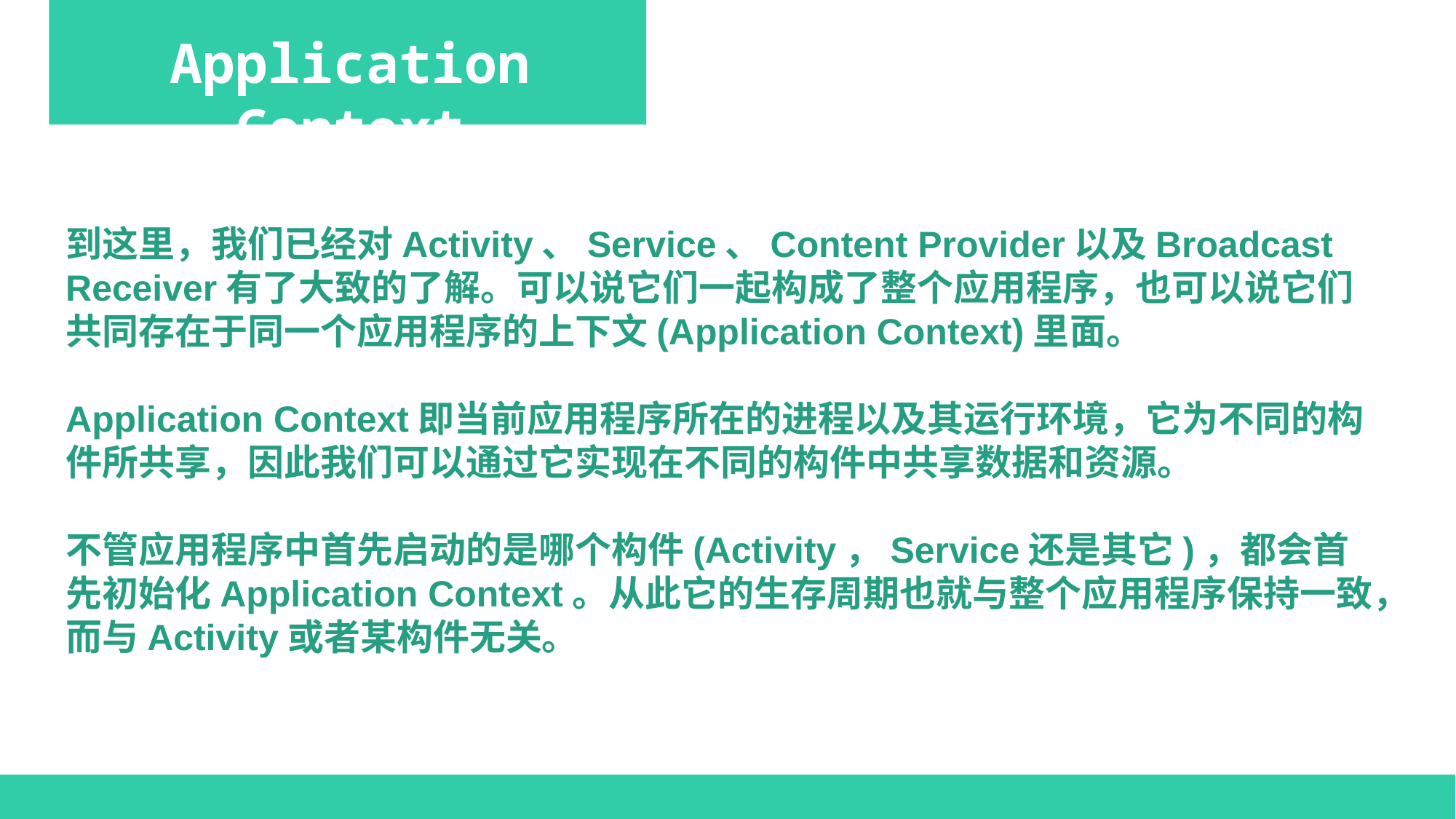

Application Context
到这里，我们已经对Activity、Service、Content Provider以及Broadcast Receiver有了大致的了解。可以说它们一起构成了整个应用程序，也可以说它们共同存在于同一个应用程序的上下文(Application Context)里面。

Application Context即当前应用程序所在的进程以及其运行环境，它为不同的构件所共享，因此我们可以通过它实现在不同的构件中共享数据和资源。

不管应用程序中首先启动的是哪个构件(Activity，Service还是其它)，都会首先初始化Application Context。从此它的生存周期也就与整个应用程序保持一致，而与Activity或者某构件无关。